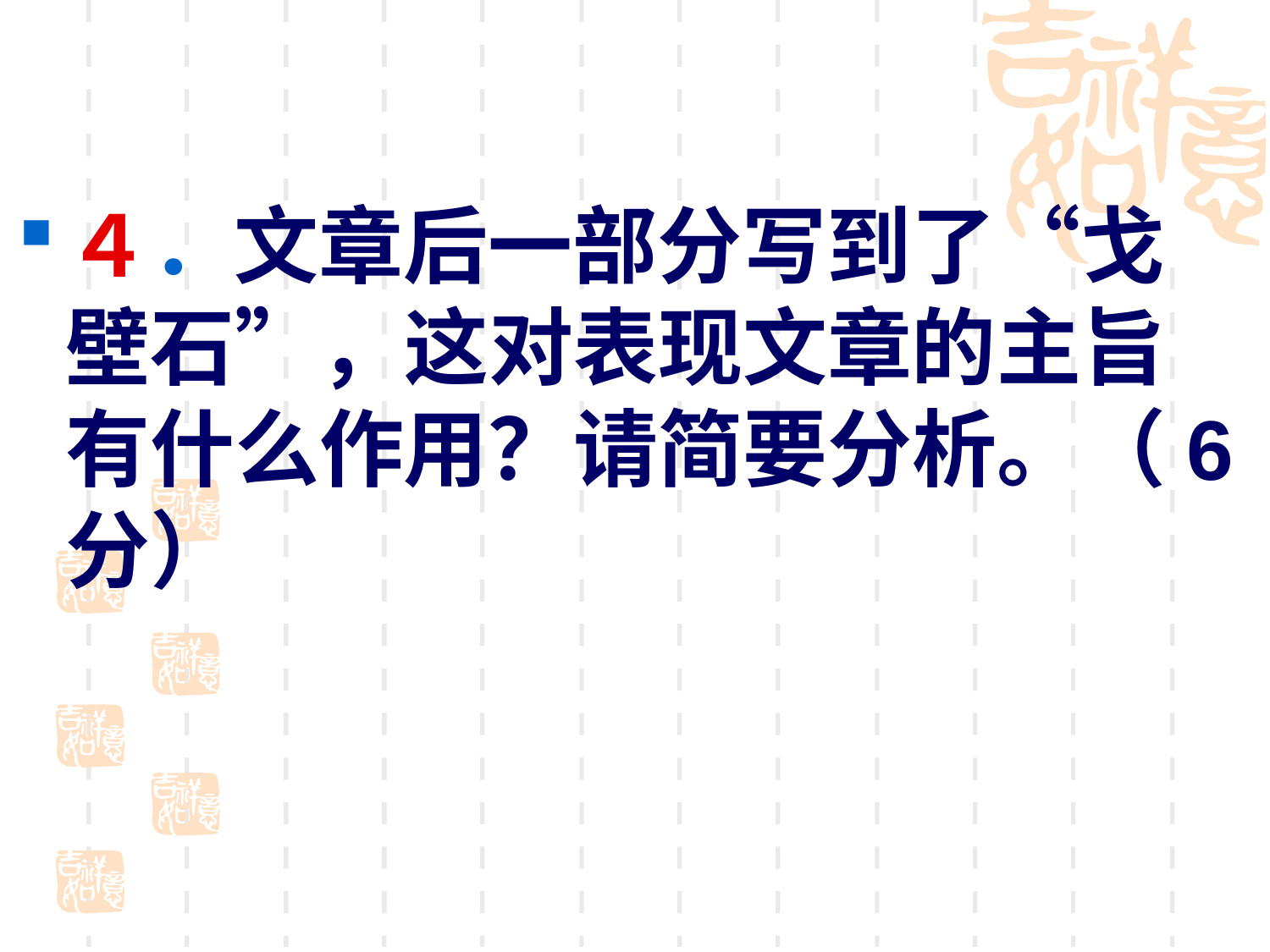

４．文章后一部分写到了“戈壁石”，这对表现文章的主旨有什么作用？请简要分析。（6分）